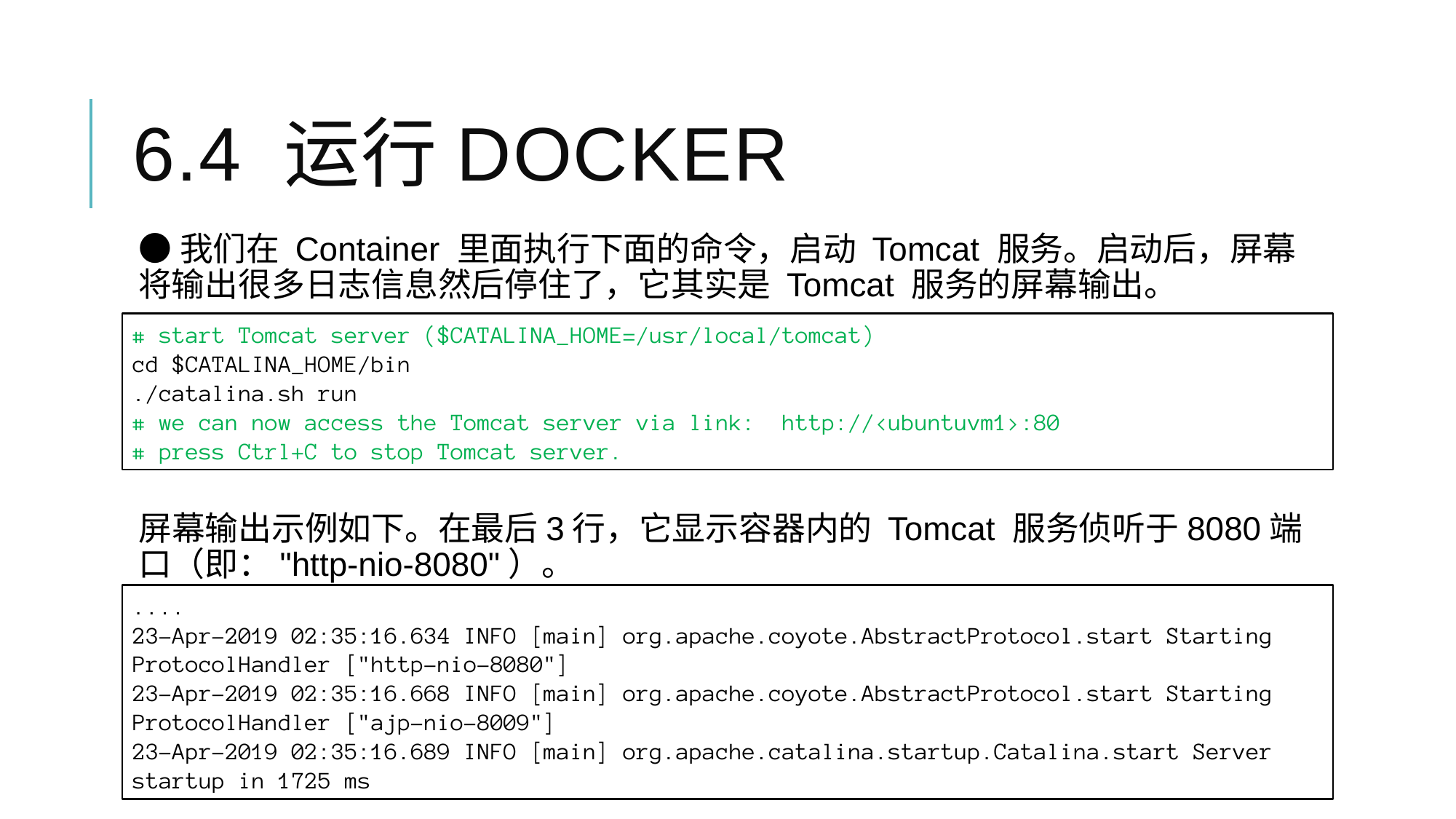

# 6.4 运行Docker
●我们在 Container 里面执行下面的命令，启动 Tomcat 服务。启动后，屏幕将输出很多日志信息然后停住了，它其实是 Tomcat 服务的屏幕输出。
# start Tomcat server ($CATALINA_HOME=/usr/local/tomcat)
cd $CATALINA_HOME/bin
./catalina.sh run
# we can now access the Tomcat server via link:  http://<ubuntuvm1>:80
# press Ctrl+C to stop Tomcat server.
屏幕输出示例如下。在最后3行，它显示容器内的 Tomcat 服务侦听于8080端口（即："http-nio-8080"）。
....
23-Apr-2019 02:35:16.634 INFO [main] org.apache.coyote.AbstractProtocol.start Starting ProtocolHandler ["http-nio-8080"]
23-Apr-2019 02:35:16.668 INFO [main] org.apache.coyote.AbstractProtocol.start Starting ProtocolHandler ["ajp-nio-8009"]
23-Apr-2019 02:35:16.689 INFO [main] org.apache.catalina.startup.Catalina.start Server startup in 1725 ms